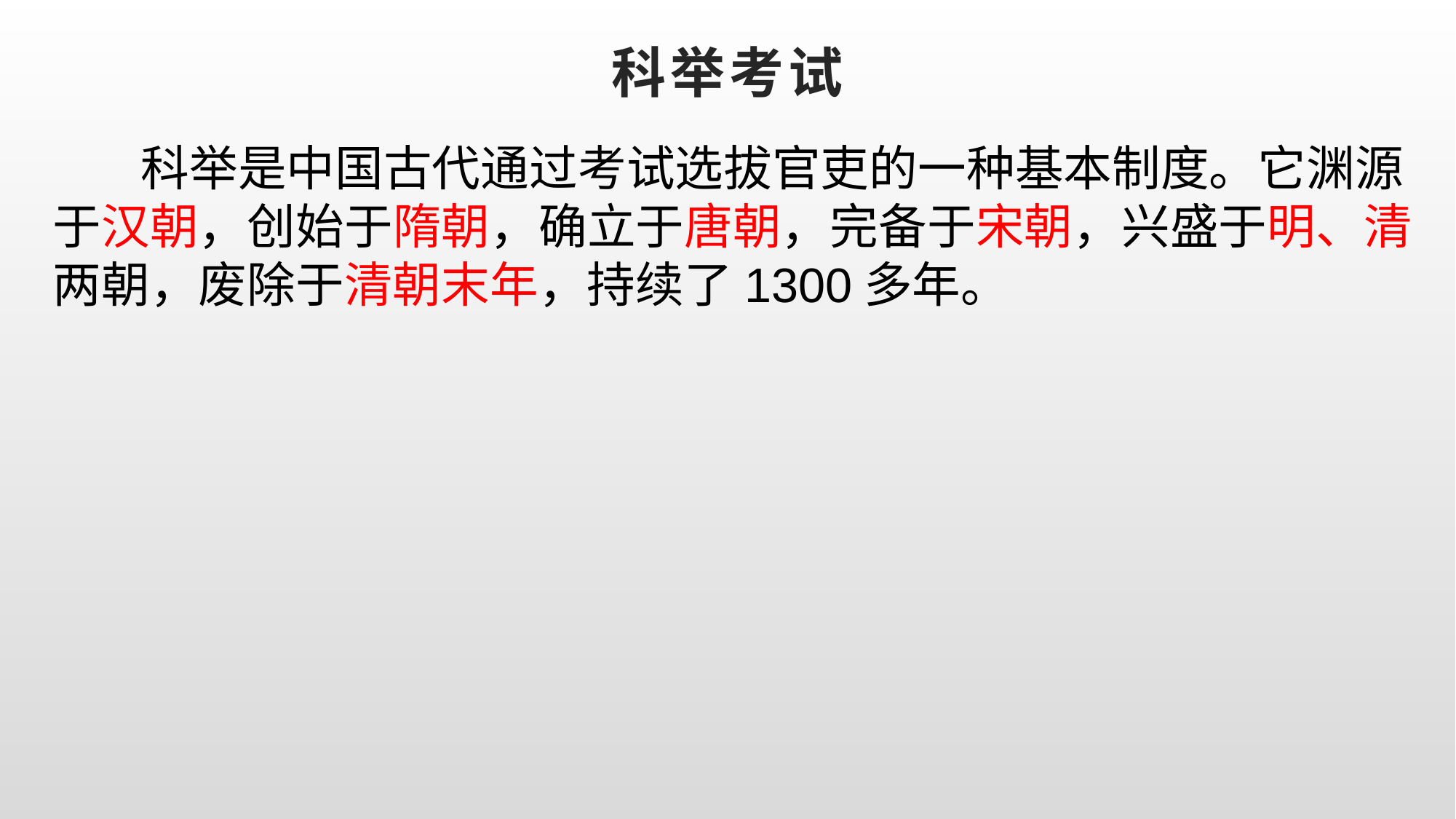

# 科举考试
       科举是中国古代通过考试选拔官吏的一种基本制度。它渊源于汉朝，创始于隋朝，确立于唐朝，完备于宋朝，兴盛于明、清两朝，废除于清朝末年，持续了1300多年。